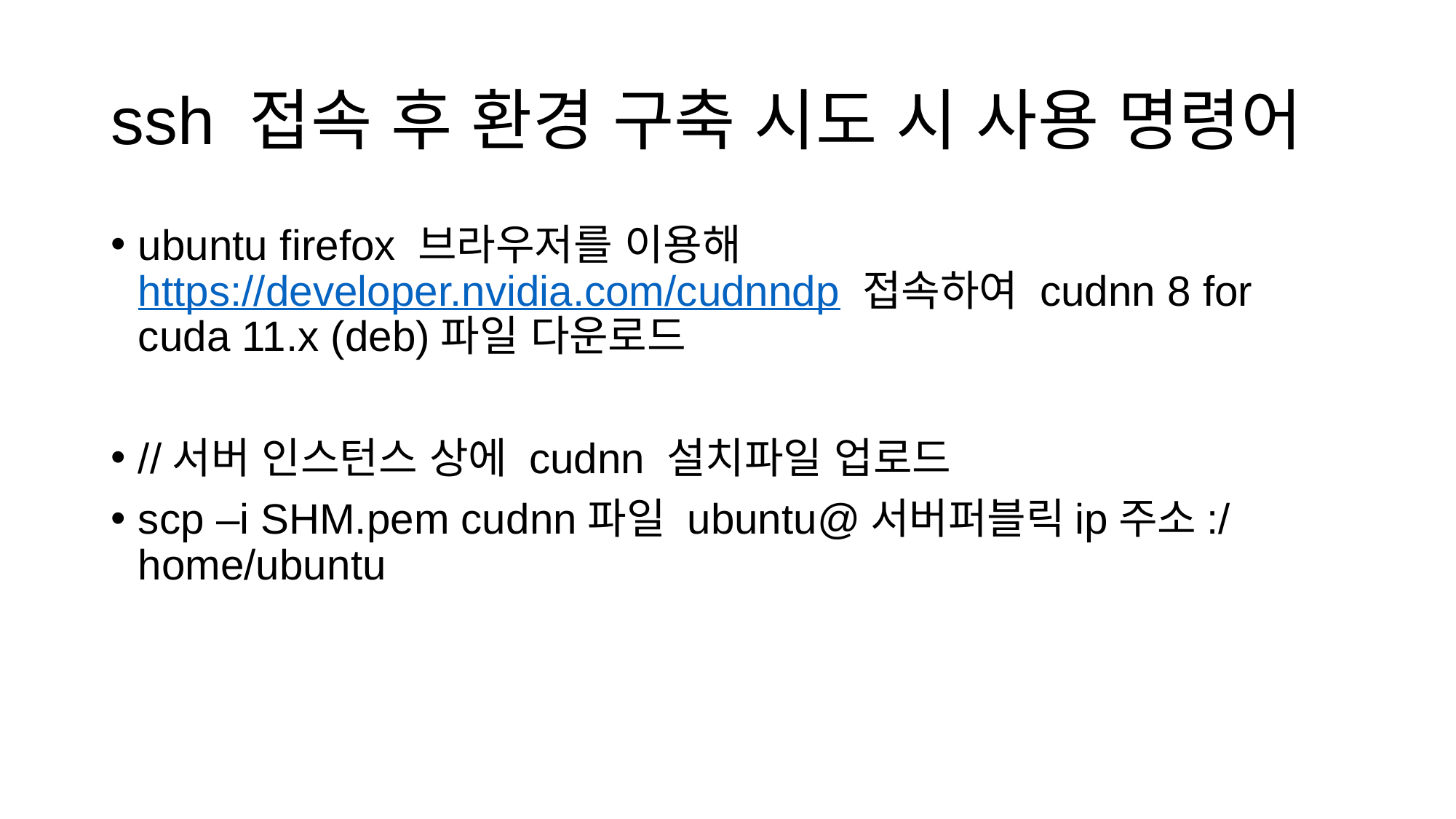

# ssh 접속 후 환경 구축 시도 시 사용 명령어
ubuntu firefox 브라우저를 이용해https://developer.nvidia.com/cudnndp 접속하여 cudnn 8 for cuda 11.x (deb)파일 다운로드

//서버 인스턴스 상에 cudnn 설치파일 업로드
scp –i SHM.pem cudnn파일 ubuntu@서버퍼블릭ip주소:/home/ubuntu